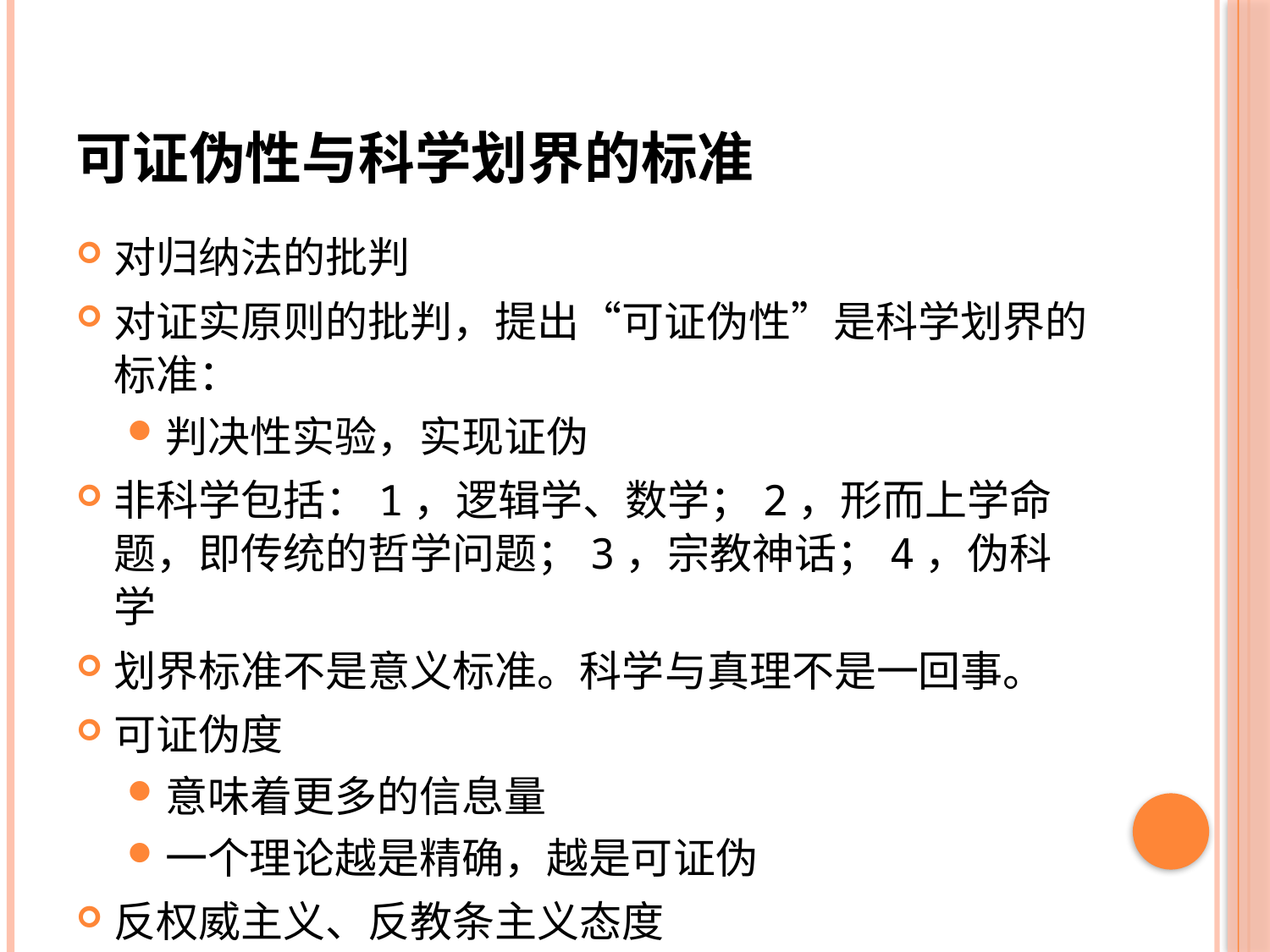

# 可证伪性与科学划界的标准
对归纳法的批判
对证实原则的批判，提出“可证伪性”是科学划界的标准：
判决性实验，实现证伪
非科学包括：1，逻辑学、数学；2，形而上学命题，即传统的哲学问题；3，宗教神话；4，伪科学
划界标准不是意义标准。科学与真理不是一回事。
可证伪度
意味着更多的信息量
一个理论越是精确，越是可证伪
反权威主义、反教条主义态度